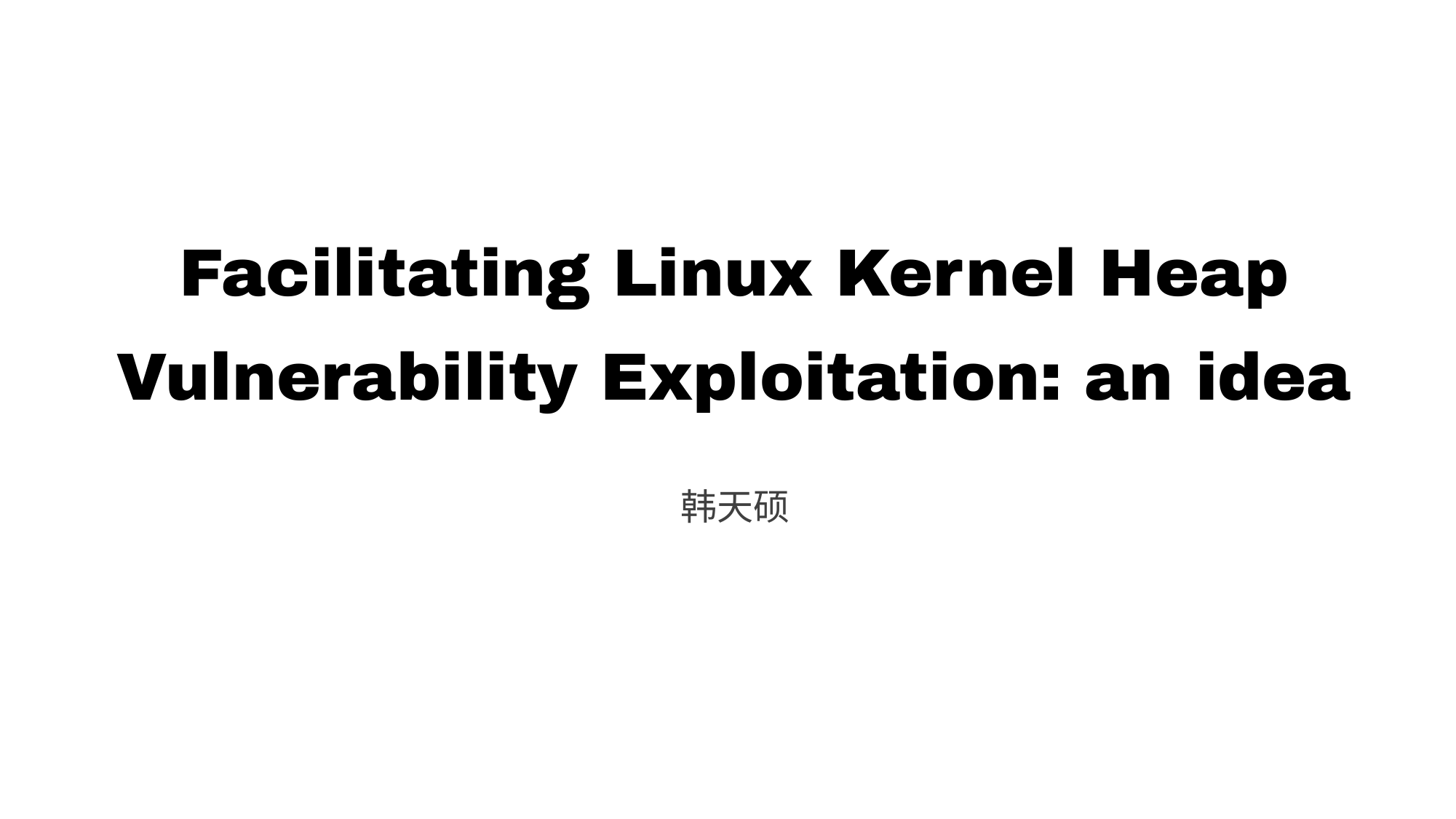

# Facilitating Linux Kernel Heap Vulnerability Exploitation: an idea
韩天硕